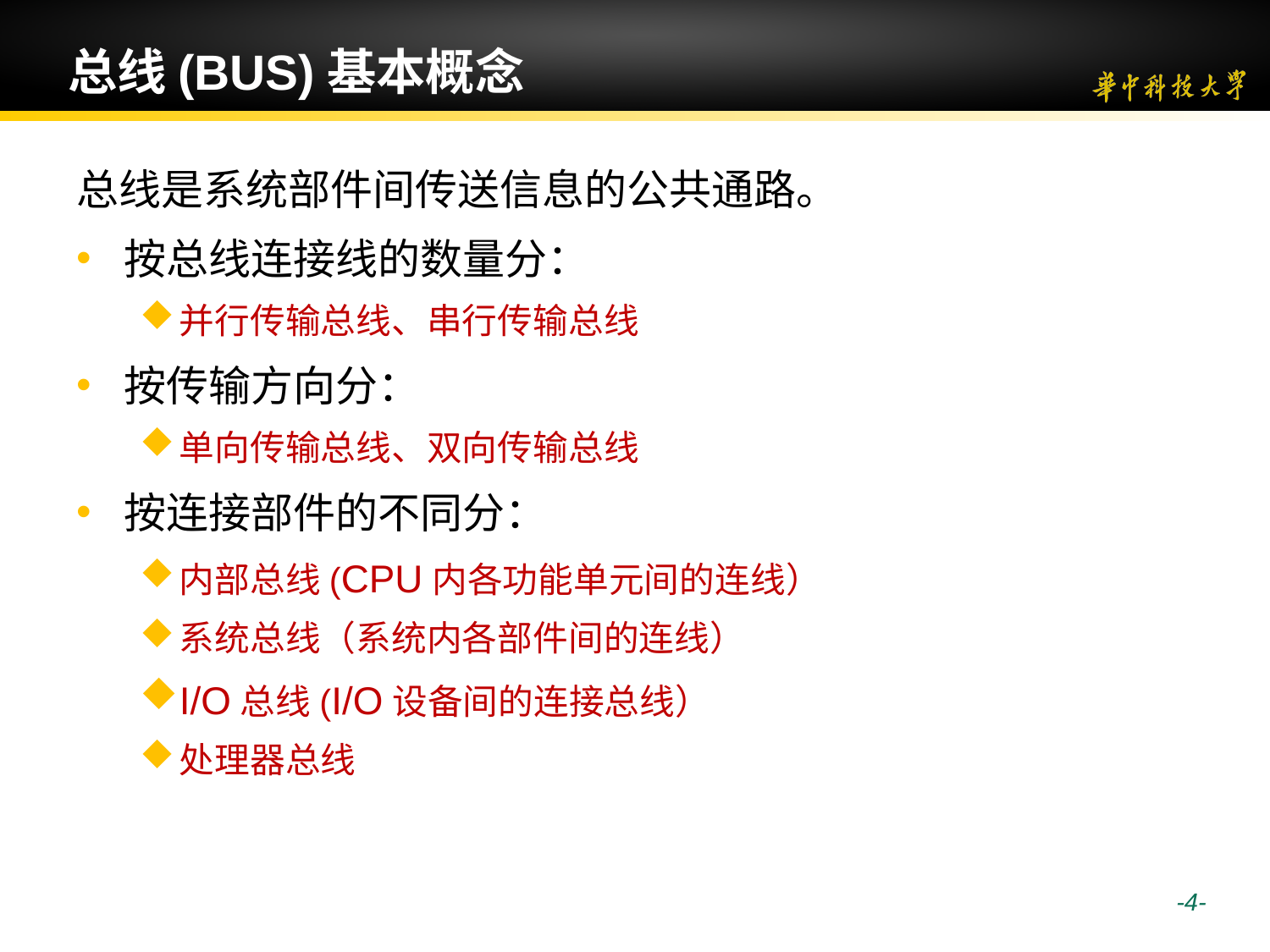

# 总线(BUS)基本概念
总线是系统部件间传送信息的公共通路。
按总线连接线的数量分：
并行传输总线、串行传输总线
按传输方向分：
单向传输总线、双向传输总线
按连接部件的不同分：
内部总线(CPU内各功能单元间的连线）
系统总线（系统内各部件间的连线）
I/O总线(I/O设备间的连接总线）
处理器总线

 -4-